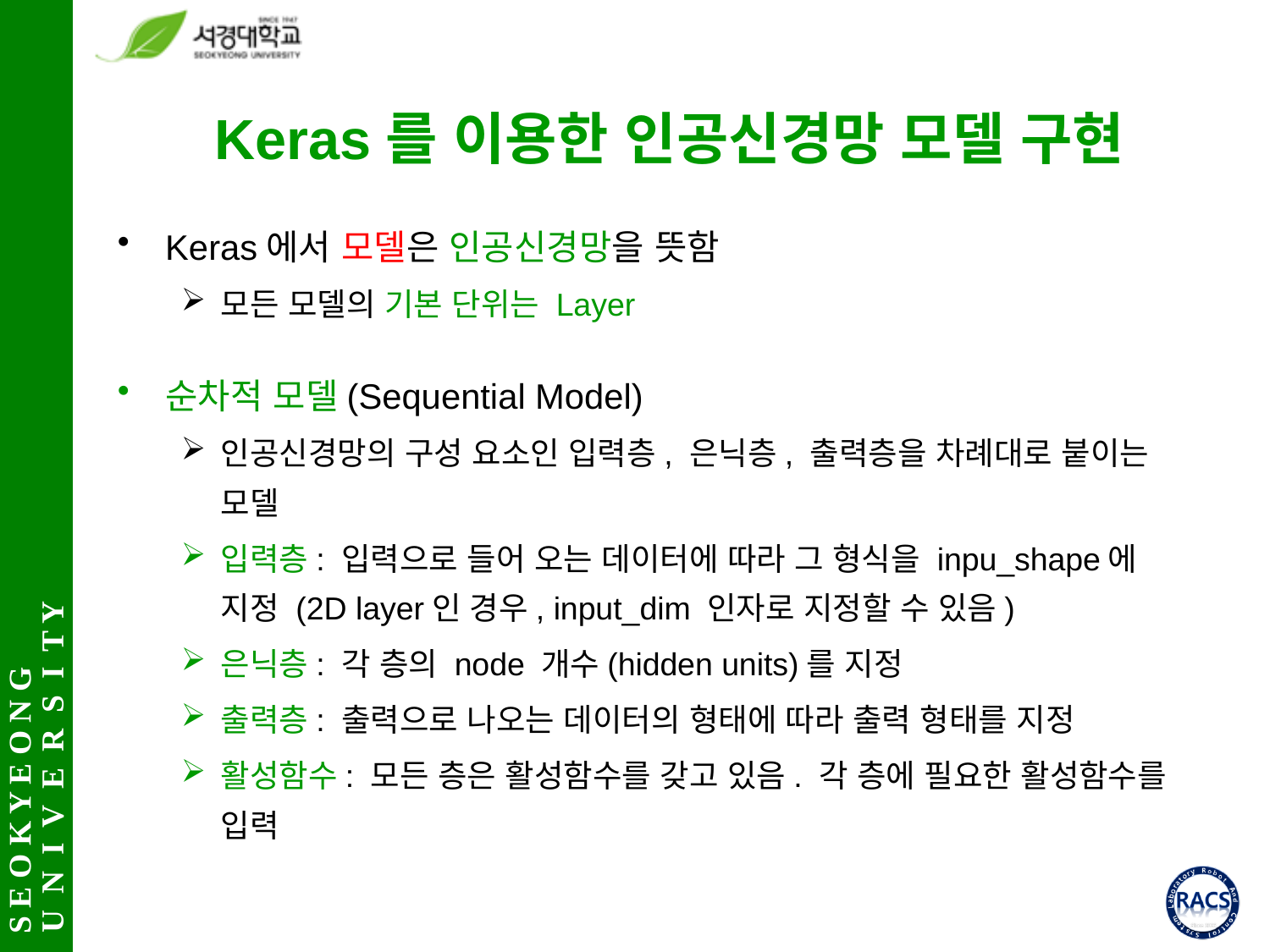

# Keras를 이용한 인공신경망 모델 구현
Keras에서 모델은 인공신경망을 뜻함
모든 모델의 기본 단위는 Layer

순차적 모델(Sequential Model)
인공신경망의 구성 요소인 입력층, 은닉층, 출력층을 차례대로 붙이는 모델
입력층: 입력으로 들어 오는 데이터에 따라 그 형식을 inpu_shape에 지정 (2D layer인 경우, input_dim 인자로 지정할 수 있음)
은닉층: 각 층의 node 개수(hidden units)를 지정
출력층: 출력으로 나오는 데이터의 형태에 따라 출력 형태를 지정
활성함수: 모든 층은 활성함수를 갖고 있음. 각 층에 필요한 활성함수를 입력